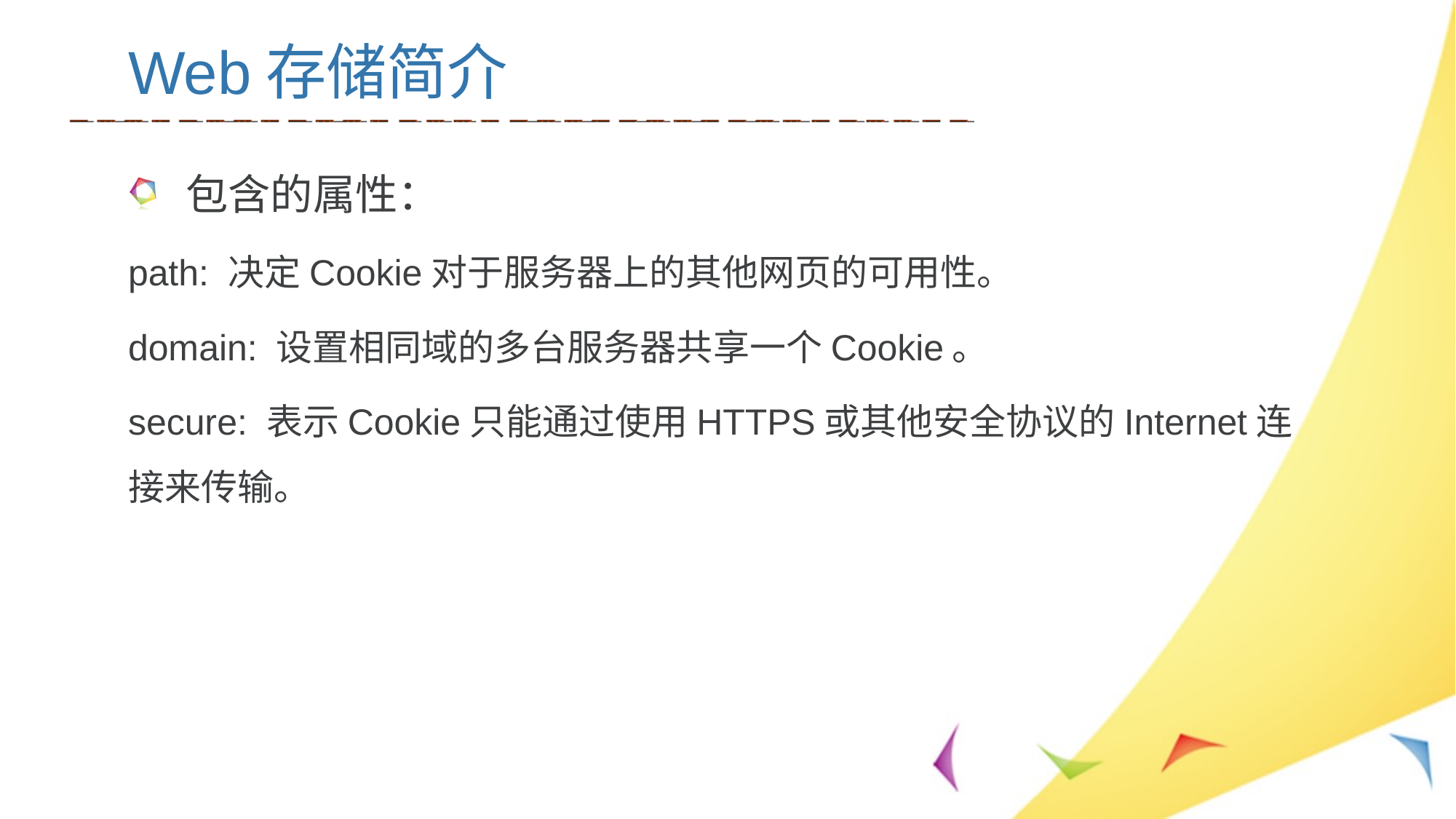

Web存储简介
包含的属性：
path: 决定Cookie对于服务器上的其他网页的可用性。
domain: 设置相同域的多台服务器共享一个Cookie。
secure: 表示Cookie只能通过使用HTTPS或其他安全协议的Internet连接来传输。